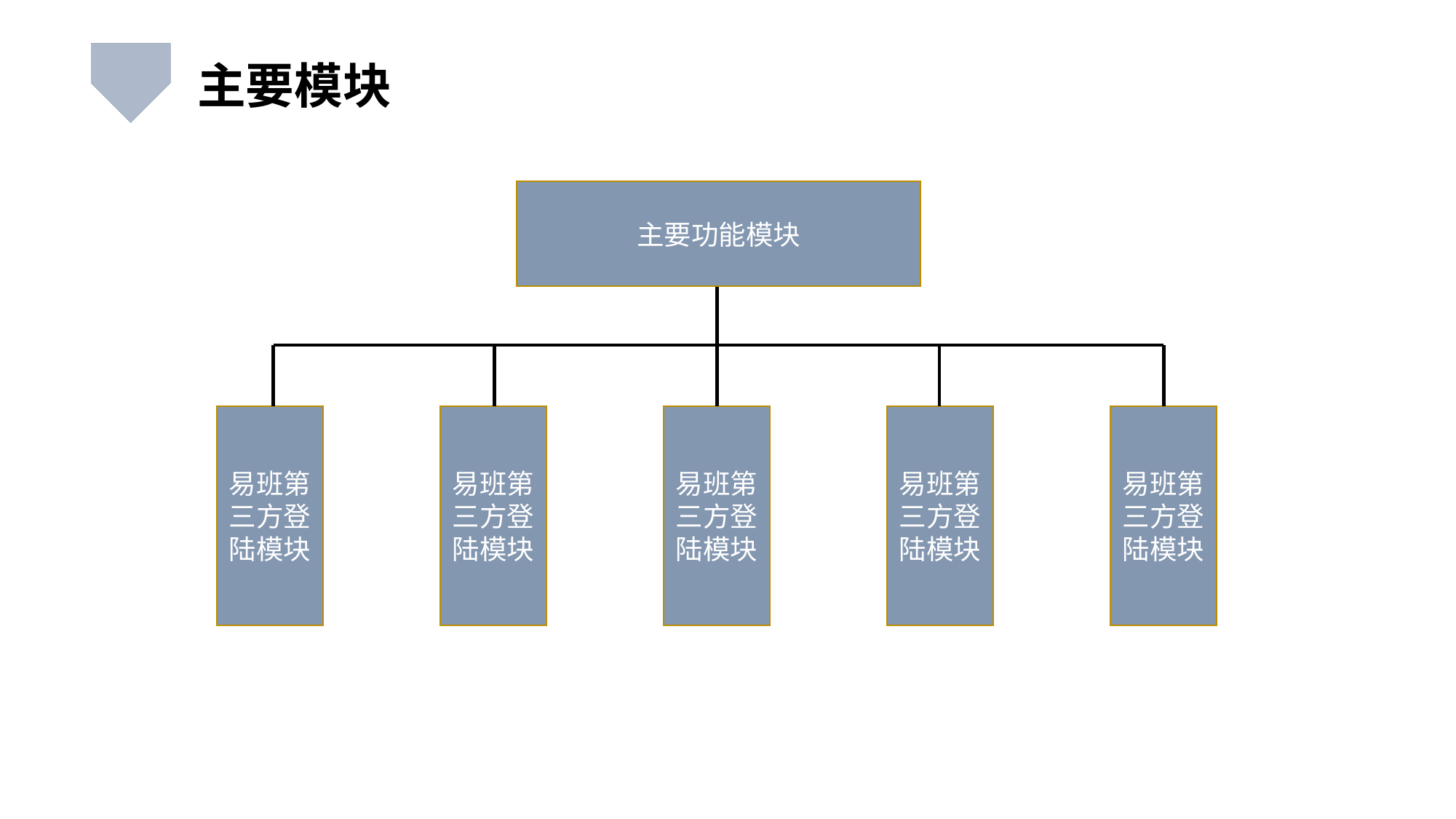

主要模块
主要功能模块
易班第三方登陆模块
易班第三方登陆模块
易班第三方登陆模块
易班第三方登陆模块
易班第三方登陆模块